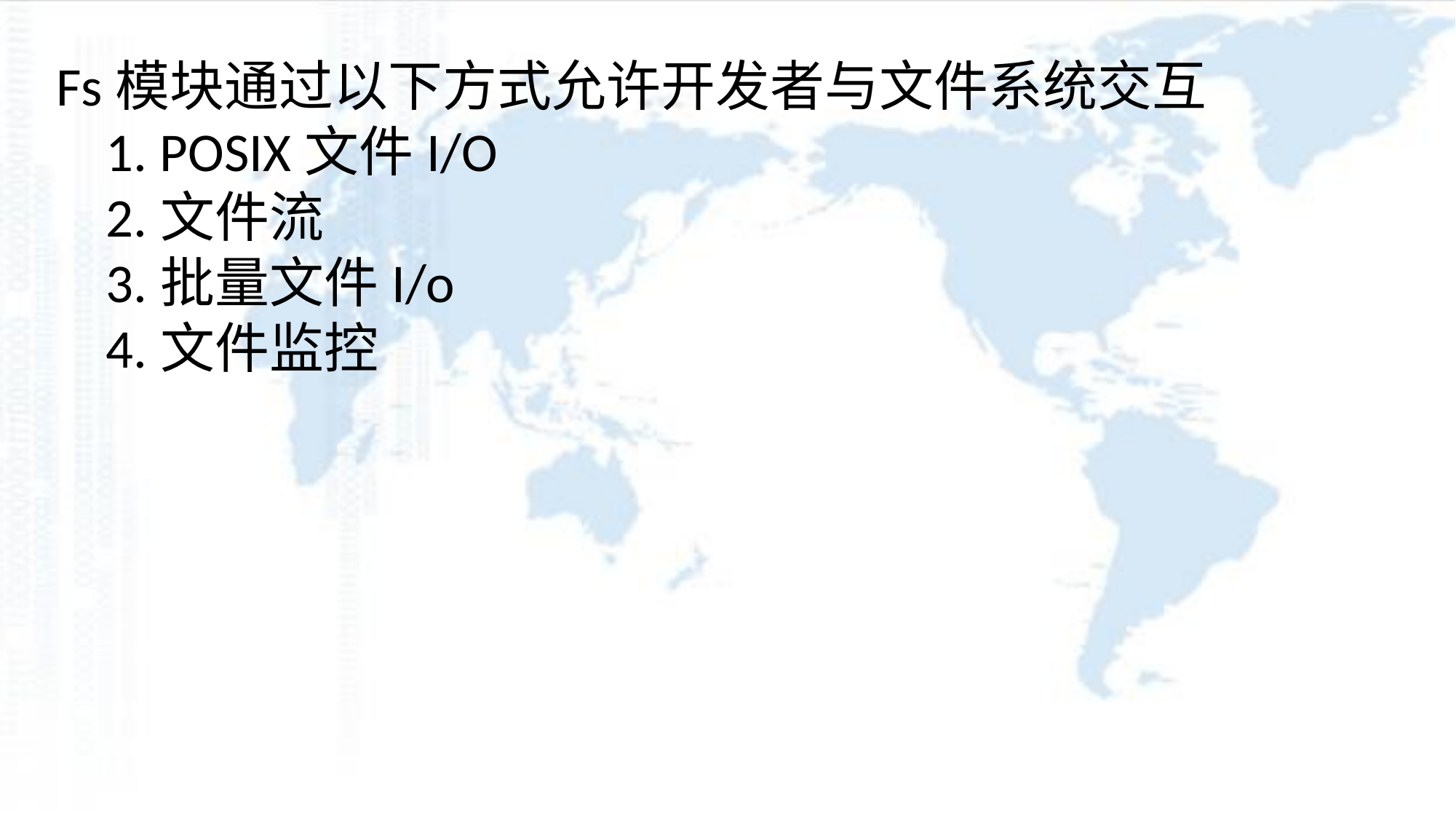

Fs模块通过以下方式允许开发者与文件系统交互
    1. POSIX文件I/O
    2.文件流
    3.批量文件I/o
    4.文件监控